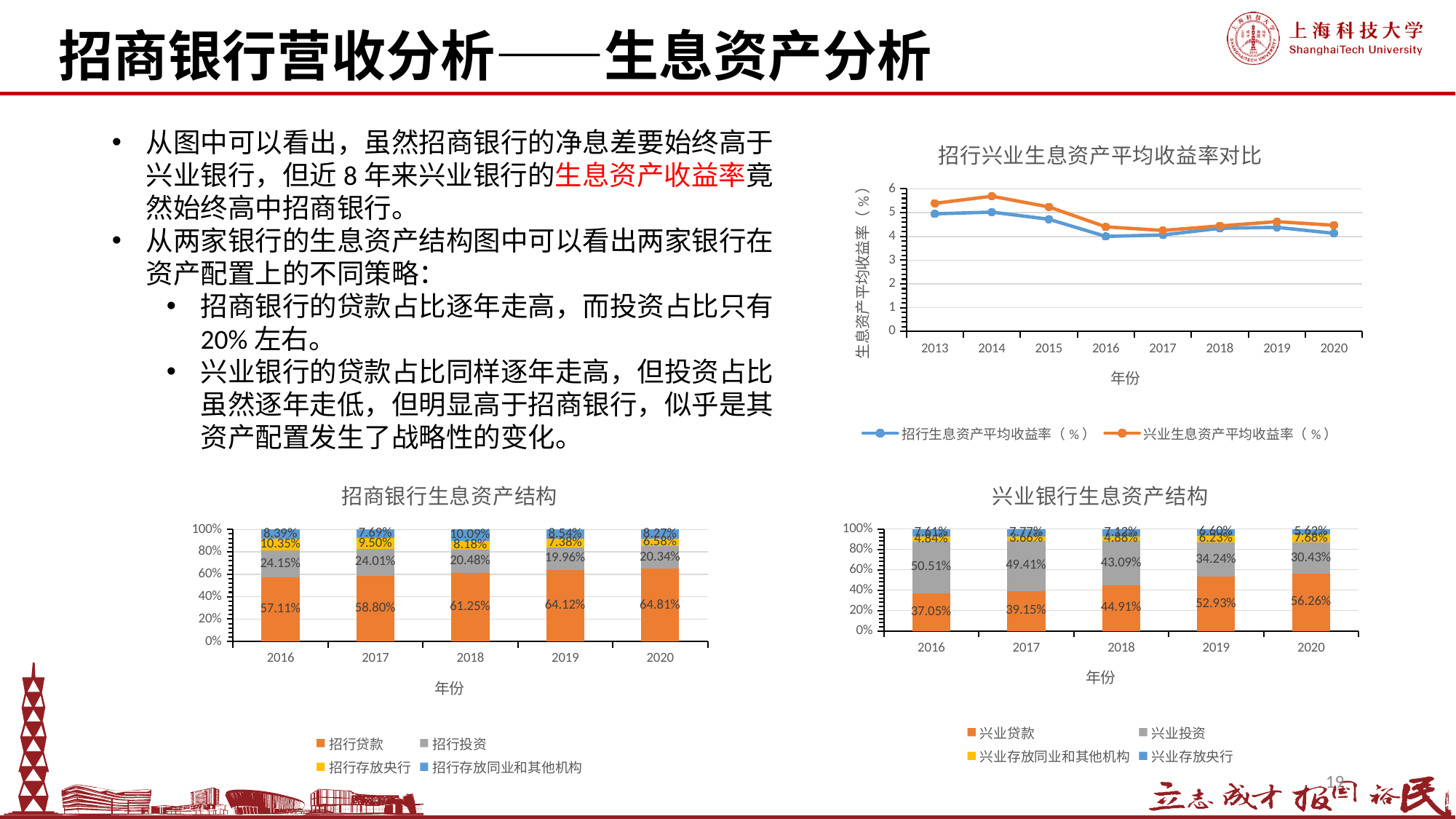

招商银行营收分析——生息资产分析
从图中可以看出，虽然招商银行的净息差要始终高于兴业银行，但近8年来兴业银行的生息资产收益率竟然始终高中招商银行。
从两家银行的生息资产结构图中可以看出两家银行在资产配置上的不同策略：
招商银行的贷款占比逐年走高，而投资占比只有20%左右。
兴业银行的贷款占比同样逐年走高，但投资占比虽然逐年走低，但明显高于招商银行，似乎是其资产配置发生了战略性的变化。

### Chart: 招行兴业生息资产平均收益率对比

| Category | 招行生息资产平均收益率（%） | 兴业生息资产平均收益率（%） |
|---|---|---|
| 2013 | 4.95 | 5.39 |
| 2014 | 5.02 | 5.69 |
| 2015 | 4.72 | 5.24 |
| 2016 | 4.0 | 4.4 |
| 2017 | 4.06 | 4.25 |
| 2018 | 4.34 | 4.44 |
| 2019 | 4.38 | 4.62 |
| 2020 | 4.13 | 4.47 |

### Chart: 招商银行生息资产结构

| Category | 招行贷款 | 招行投资 | 招行存放央行 | 招行存放同业和其他机构 |
|---|---|---|---|---|
| 2016 | 0.5711035911658635 | 0.24150635925176708 | 0.1034925656155868 | 0.08389748396678266 |
| 2017 | 0.5880182033288298 | 0.24007102201068917 | 0.09496093336893148 | 0.0769498412915494 |
| 2018 | 0.6125129244077671 | 0.20479131434961945 | 0.08178746180724414 | 0.1009082994353693 |
| 2019 | 0.6412464540790814 | 0.1995965755862457 | 0.07380298962783095 | 0.08535398070684178 |
| 2020 | 0.6480761926157366 | 0.20339958651607615 | 0.06584947137503223 | 0.08267474949315502 |

### Chart: 兴业银行生息资产结构

| Category | 兴业贷款 | 兴业投资 | 兴业存放同业和其他机构 | 兴业存放央行 |
|---|---|---|---|---|
| 2016 | 0.3704707773027109 | 0.505065690191283 | 0.04839758583623993 | 0.07606594666976618 |
| 2017 | 0.39152641346774103 | 0.49411340914042845 | 0.0366290882012524 | 0.07773108919057808 |
| 2018 | 0.44913427766852054 | 0.4309446952290218 | 0.04875228774278164 | 0.07116873935967614 |
| 2019 | 0.5293338198392893 | 0.342362571620697 | 0.06227647447825348 | 0.06602713406176026 |
| 2020 | 0.5626127977669146 | 0.30434653039299187 | 0.0768235667205141 | 0.05621710511957937 |
19